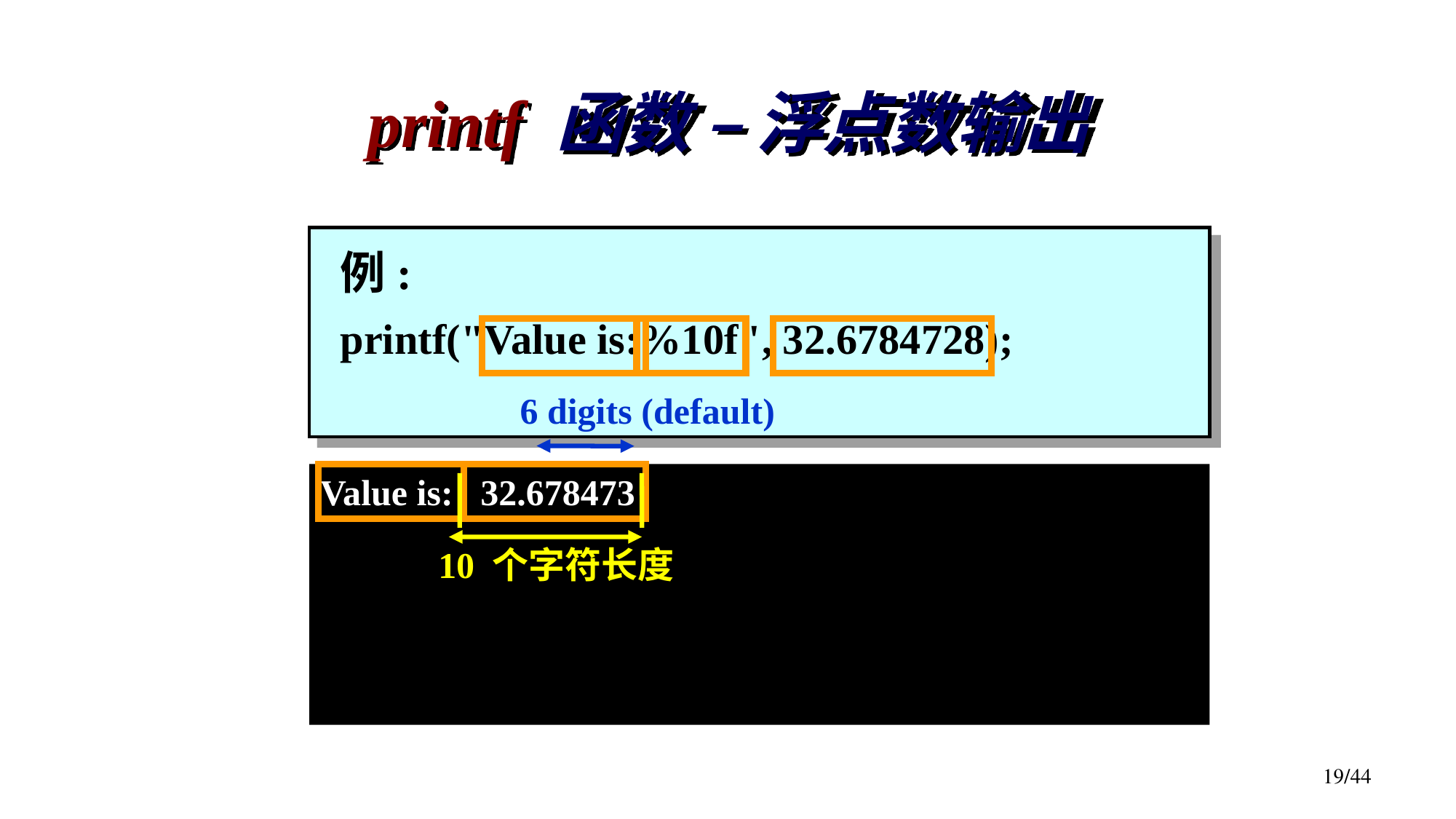

# printf 函数 – 浮点数输出
例:
printf("Value is:%10f", 32.6784728);

6 digits (default)

Value is:   32.678473

10 个字符长度